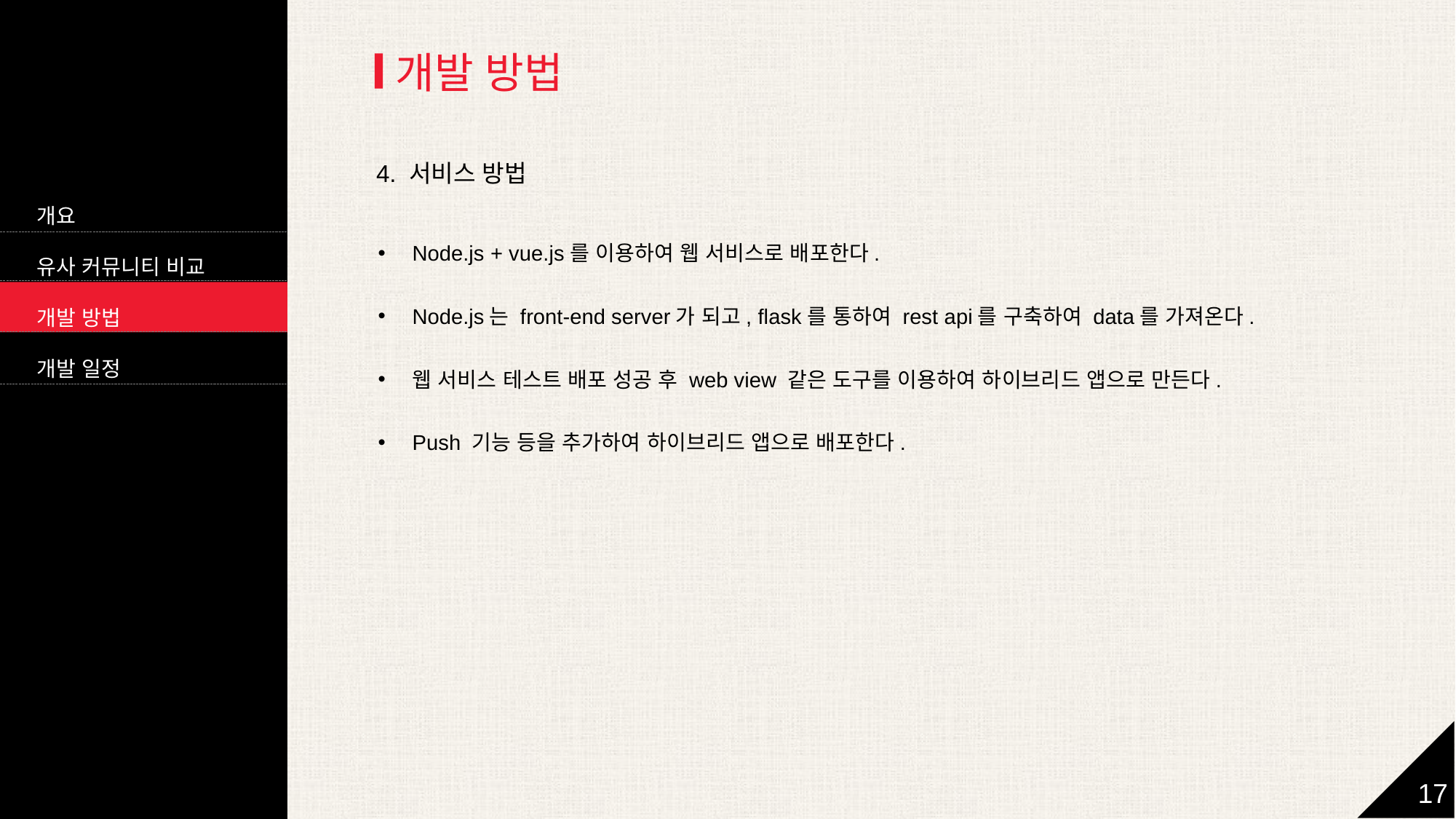

개발 방법

4. 서비스 방법
개요
유사 커뮤니티 비교
개발 방법
개발 일정
Node.js + vue.js를 이용하여 웹 서비스로 배포한다.
Node.js는 front-end server가 되고, flask를 통하여 rest api를 구축하여 data를 가져온다.
웹 서비스 테스트 배포 성공 후 web view 같은 도구를 이용하여 하이브리드 앱으로 만든다.
Push 기능 등을 추가하여 하이브리드 앱으로 배포한다.

17